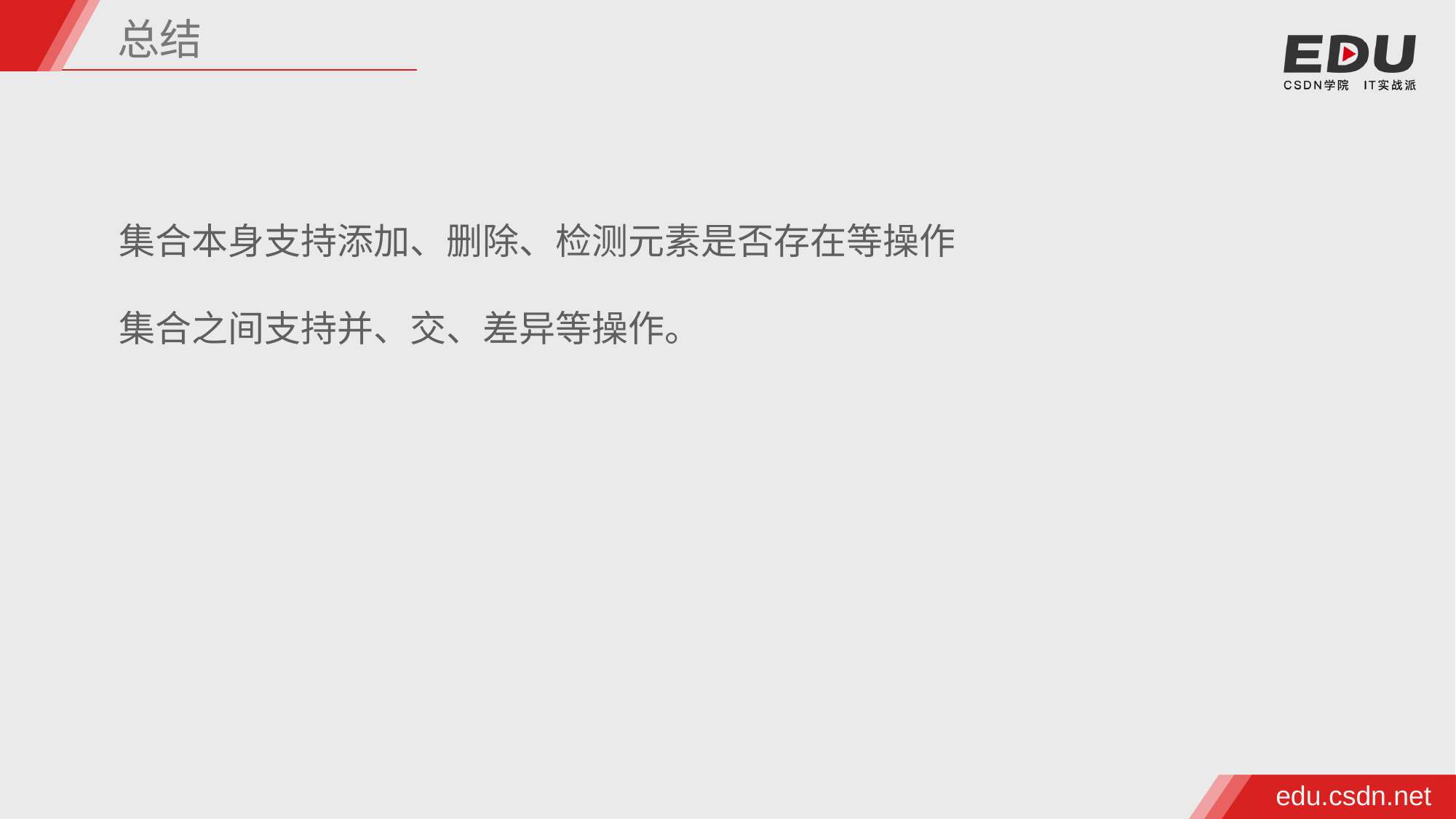

总结
集合本身支持添加、删除、检测元素是否存在等操作
集合之间支持并、交、差异等操作。
edu.csdn.net